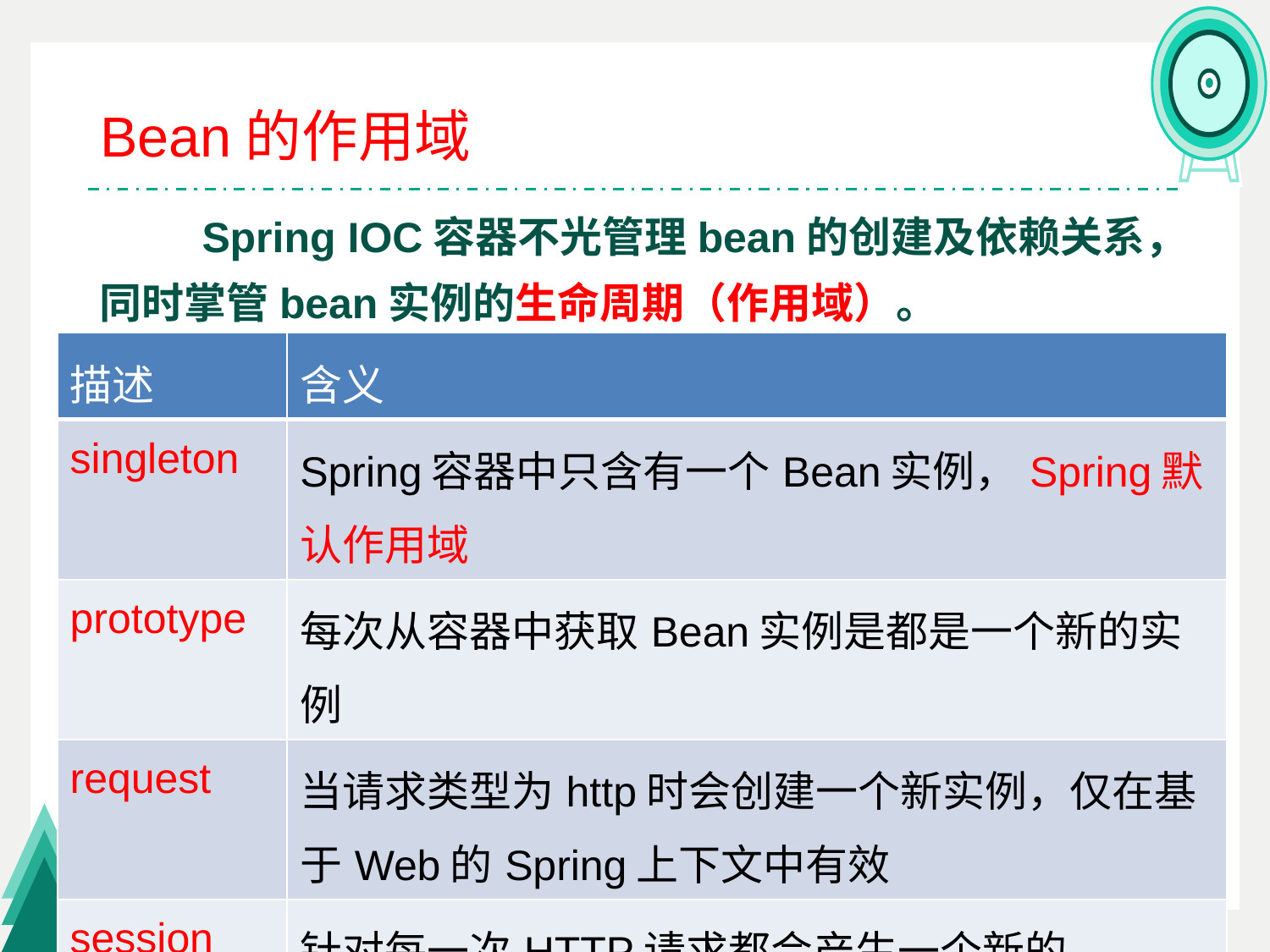

# Bean的作用域
Spring IOC容器不光管理bean的创建及依赖关系，同时掌管bean实例的生命周期（作用域）。

| 描述 | 含义 |
| --- | --- |
| singleton | Spring容器中只含有一个Bean实例，Spring默认作用域 |
| prototype | 每次从容器中获取Bean实例是都是一个新的实例 |
| request | 当请求类型为http时会创建一个新实例，仅在基于Web的Spring上下文中有效 |
| session | 针对每一次HTTP请求都会产生一个新的bean，同时该bean仅在当前HTTP session内有效 |